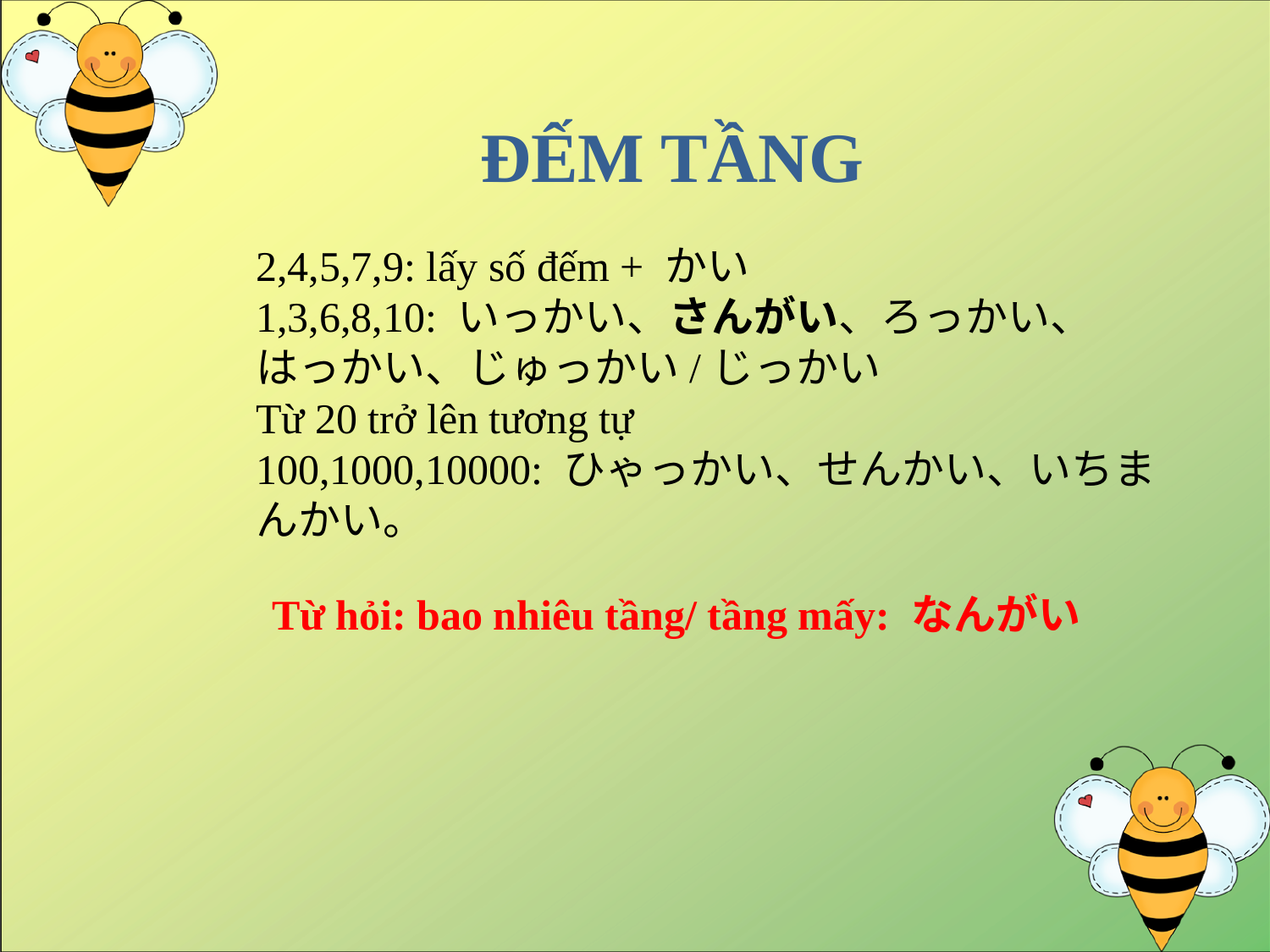

ĐẾM TẦNG
2,4,5,7,9: lấy số đếm + かい
1,3,6,8,10: いっかい、さんがい、ろっかい、はっかい、じゅっかい/じっかい
Từ 20 trở lên tương tự
100,1000,10000: ひゃっかい、せんかい、いちまんかい。
Từ hỏi: bao nhiêu tầng/ tầng mấy: なんがい